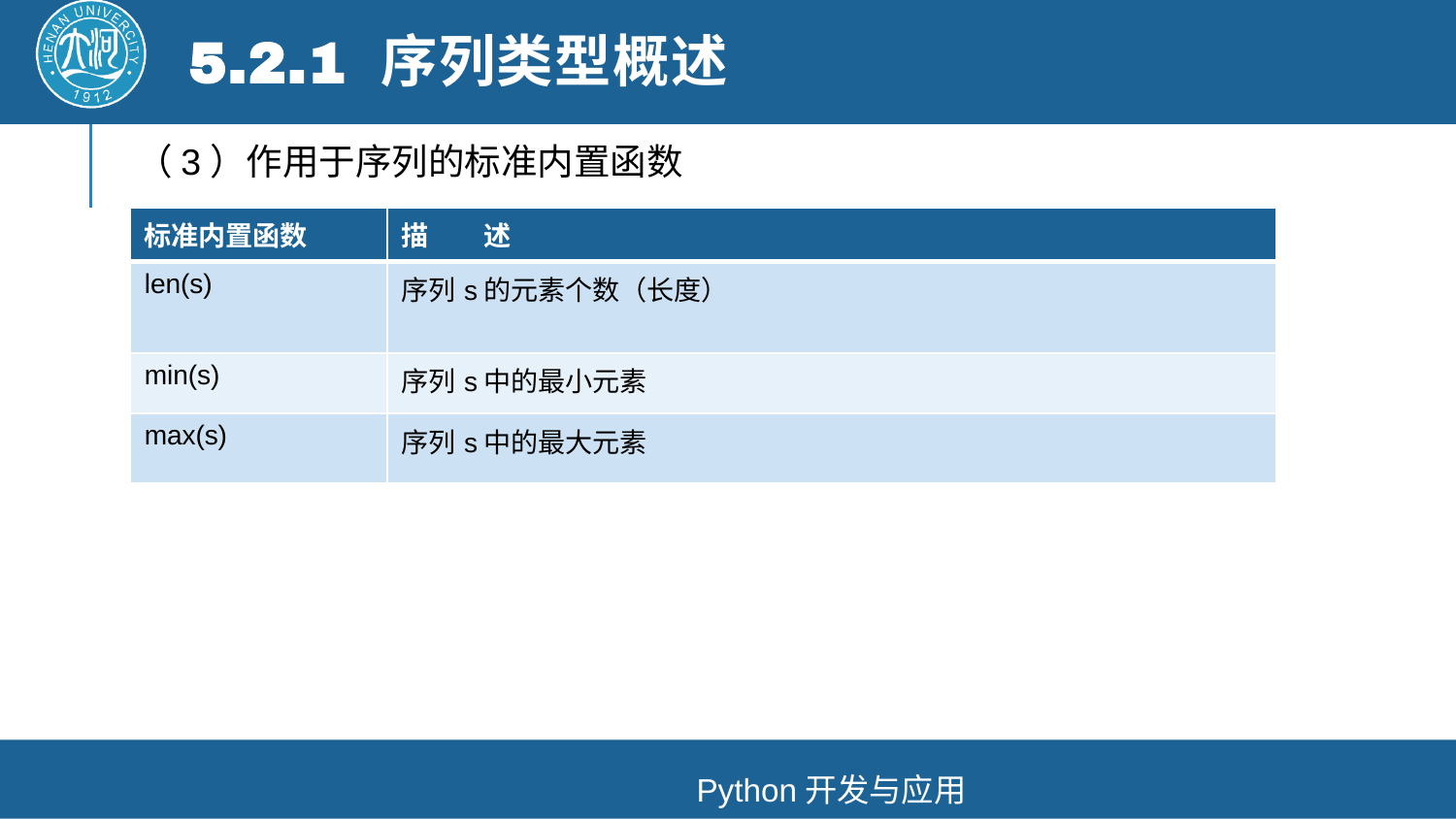

# 5.2.1 序列类型概述
（3）作用于序列的标准内置函数
| 标准内置函数 | 描 述 |
| --- | --- |
| len(s) | 序列s的元素个数（长度） |
| min(s) | 序列s中的最小元素 |
| max(s) | 序列s中的最大元素 |

Python开发与应用
12